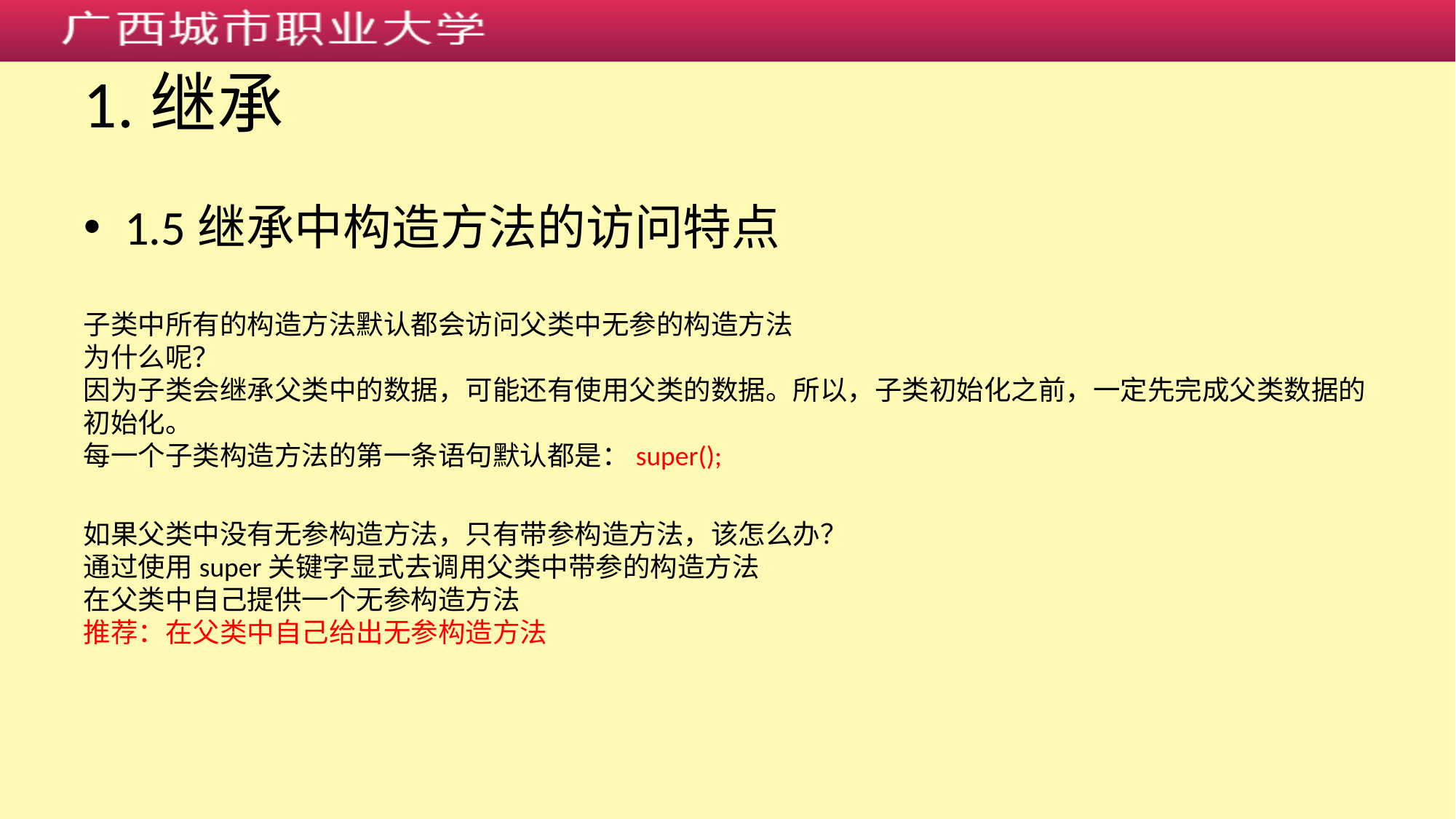

# 1.继承
1.5继承中构造方法的访问特点
子类中所有的构造方法默认都会访问父类中无参的构造方法
为什么呢？
因为子类会继承父类中的数据，可能还有使用父类的数据。所以，子类初始化之前，一定先完成父类数据的初始化。
每一个子类构造方法的第一条语句默认都是：super();
如果父类中没有无参构造方法，只有带参构造方法，该怎么办？
通过使用super关键字显式去调用父类中带参的构造方法
在父类中自己提供一个无参构造方法
推荐：在父类中自己给出无参构造方法